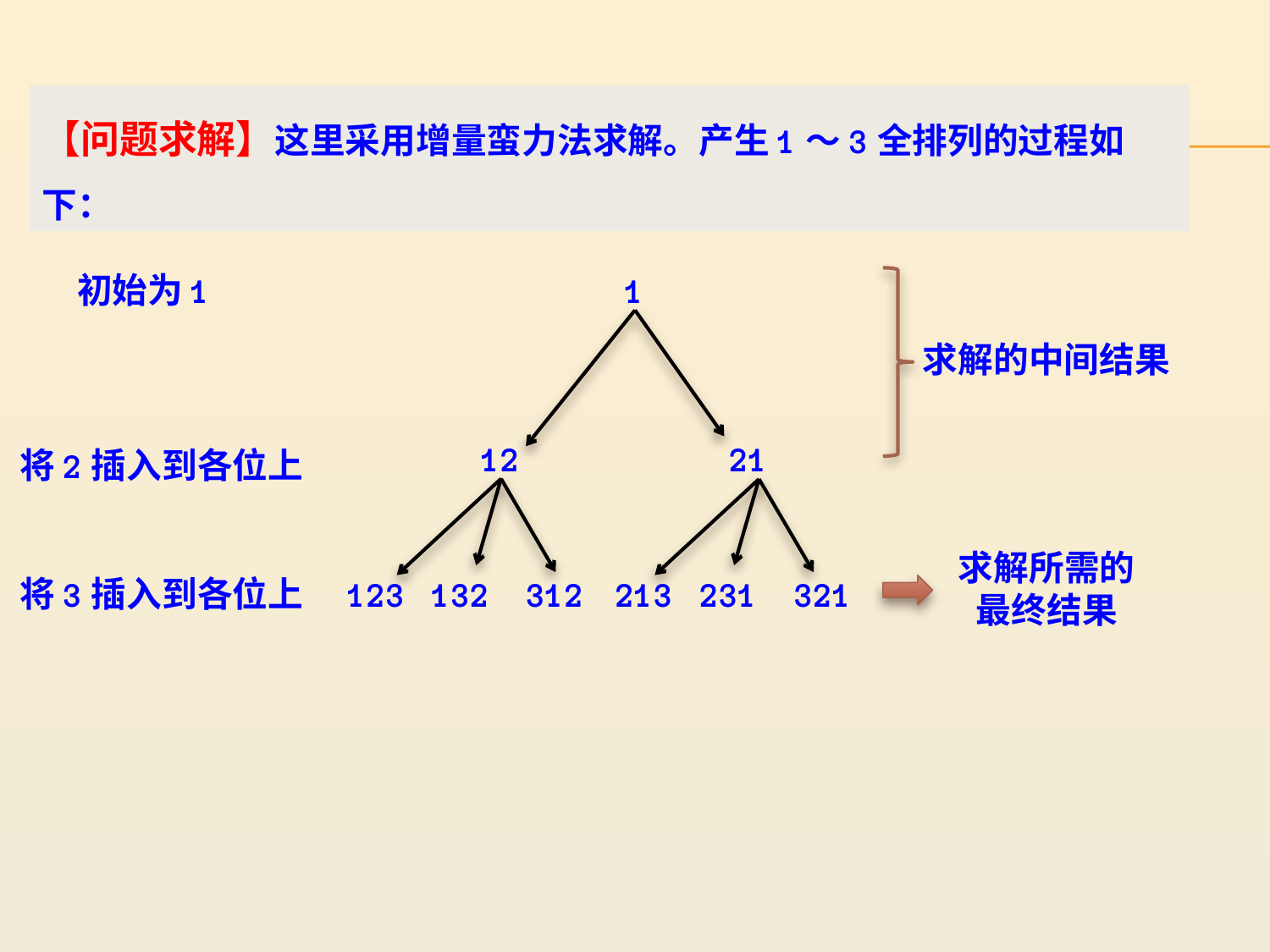

【问题求解】这里采用增量蛮力法求解。产生1～3全排列的过程如下：
初始为1
1

求解的中间结果
12
21

将2插入到各位上
123
132
312
213
231
321
求解所需的
最终结果

将3插入到各位上